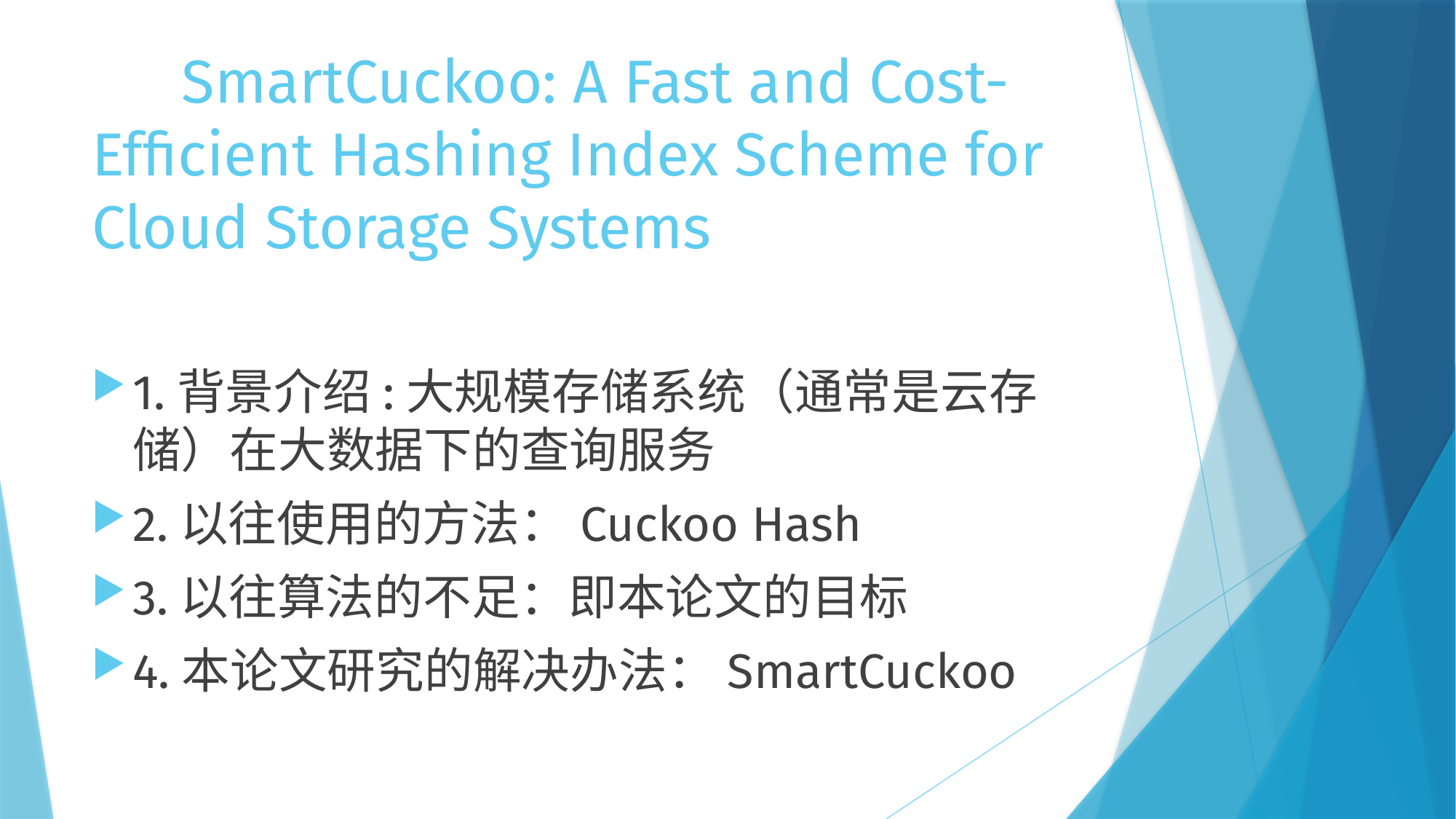

# SmartCuckoo: A Fast and Cost-Efﬁcient Hashing Index Scheme for Cloud Storage Systems
1.背景介绍:大规模存储系统（通常是云存储）在大数据下的查询服务
2.以往使用的方法：Cuckoo Hash
3.以往算法的不足：即本论文的目标
4.本论文研究的解决办法：SmartCuckoo